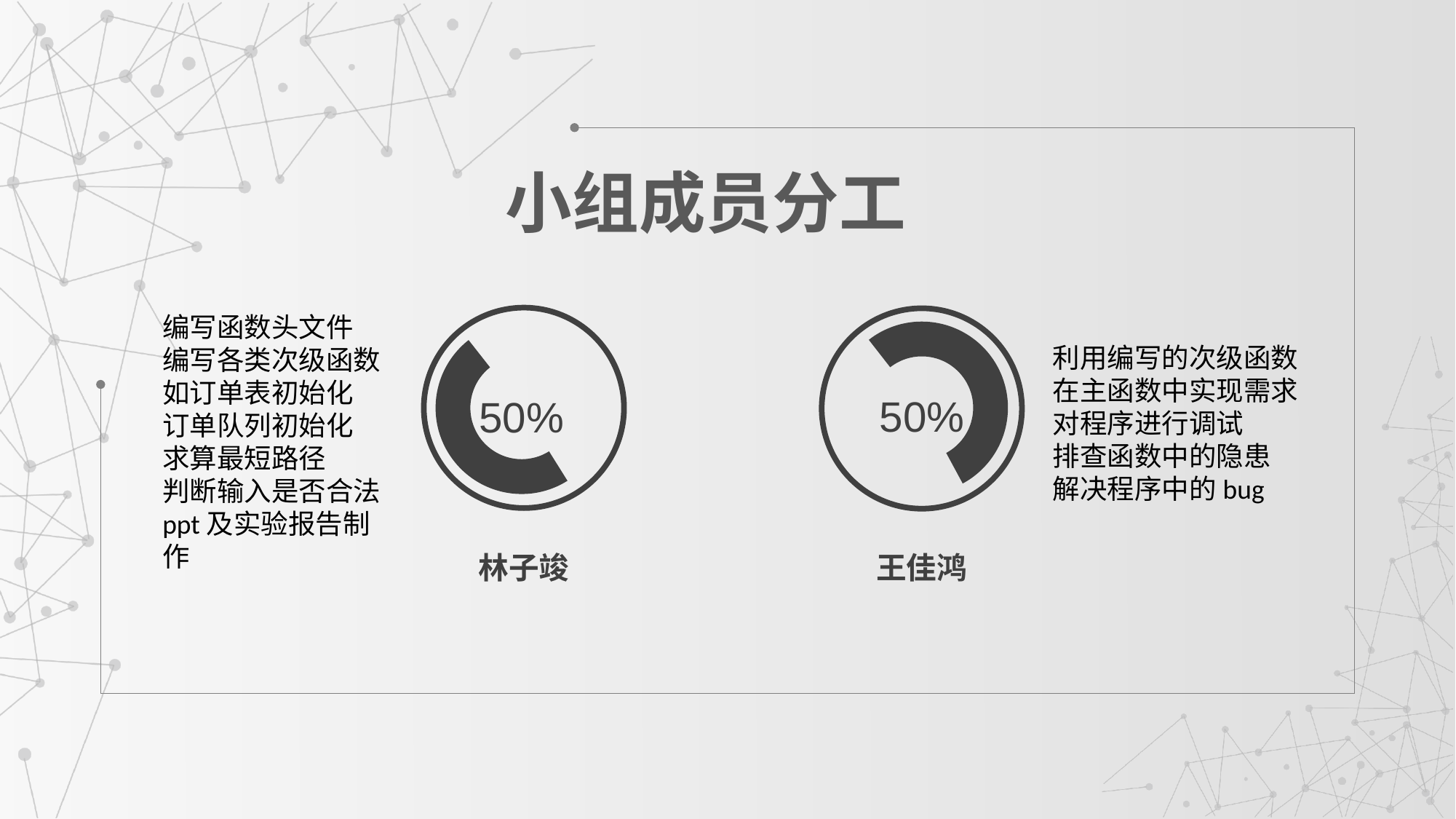

小组成员分工
编写函数头文件
编写各类次级函数
如订单表初始化
订单队列初始化
求算最短路径
判断输入是否合法
ppt及实验报告制作

利用编写的次级函数
在主函数中实现需求
对程序进行调试
排查函数中的隐患
解决程序中的bug
50%
50%
林子竣

王佳鸿